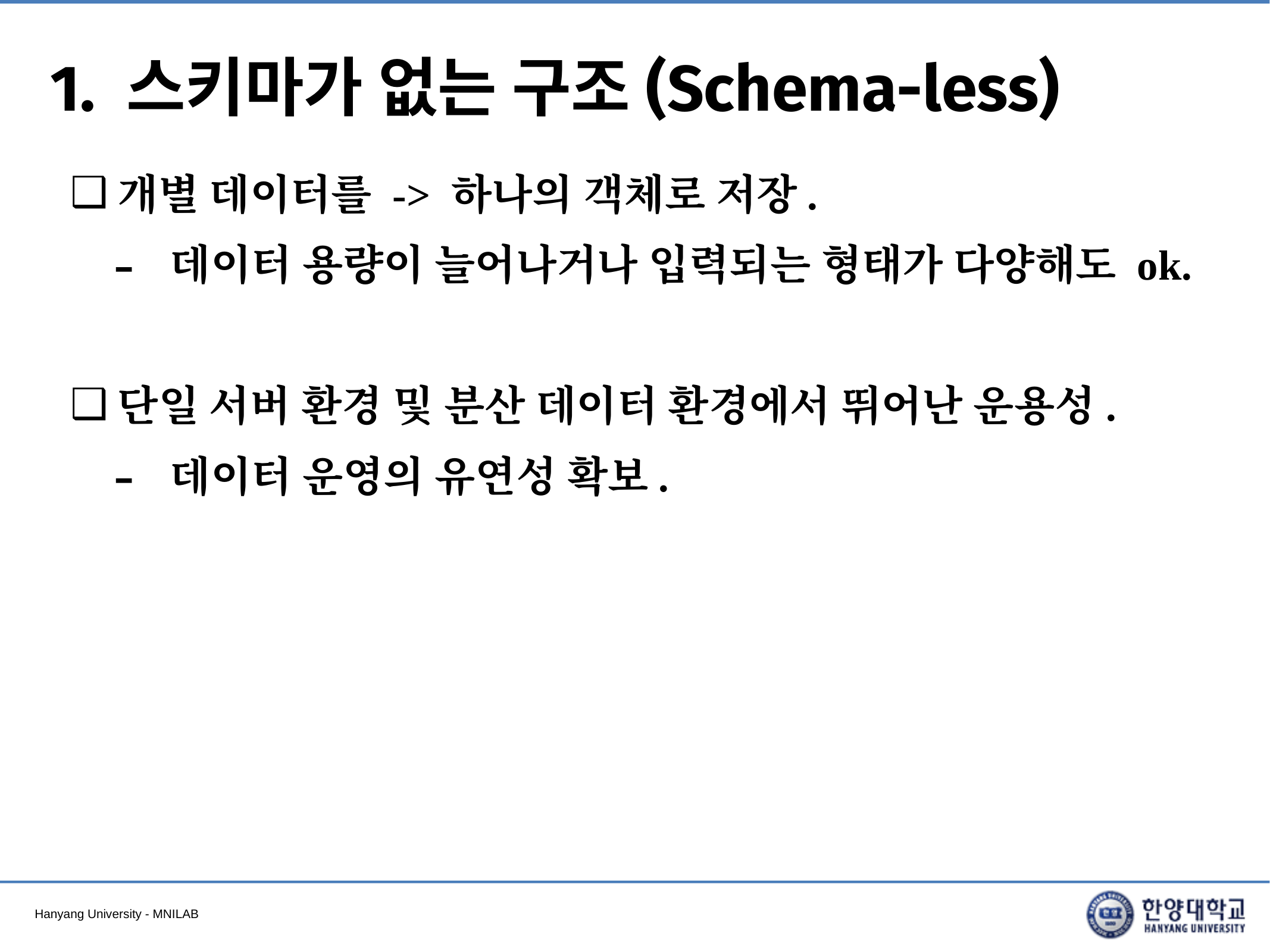

# 1. 스키마가 없는 구조(Schema-less)
개별 데이터를 -> 하나의 객체로 저장.
데이터 용량이 늘어나거나 입력되는 형태가 다양해도 ok.

단일 서버 환경 및 분산 데이터 환경에서 뛰어난 운용성.
데이터 운영의 유연성 확보.